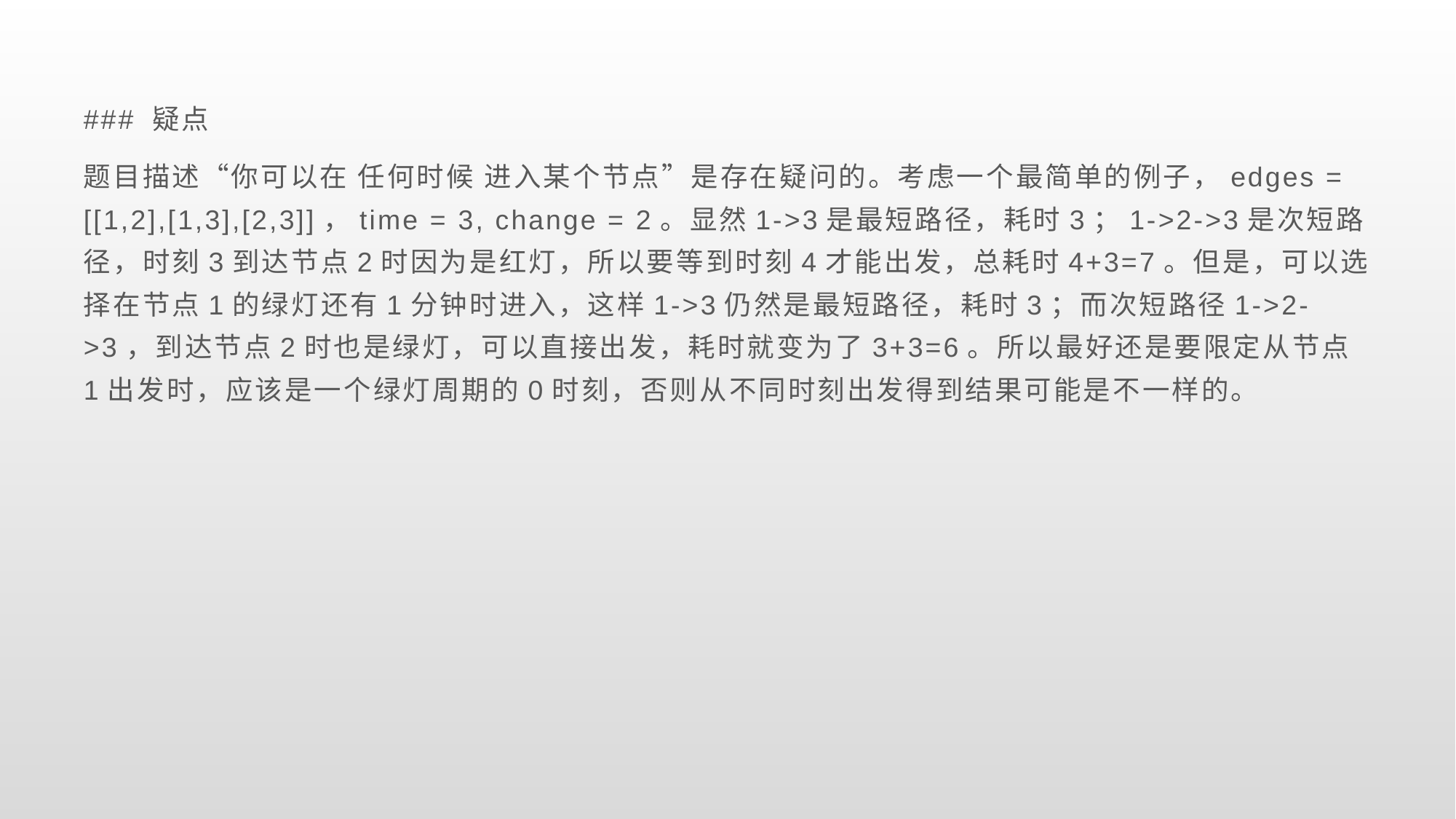

### 疑点
题目描述“你可以在 任何时候 进入某个节点”是存在疑问的。考虑一个最简单的例子，edges = [[1,2],[1,3],[2,3]]，time = 3, change = 2。显然1->3是最短路径，耗时3；1->2->3是次短路径，时刻3到达节点2时因为是红灯，所以要等到时刻4才能出发，总耗时4+3=7。但是，可以选择在节点1的绿灯还有1分钟时进入，这样1->3仍然是最短路径，耗时3；而次短路径1->2->3，到达节点2时也是绿灯，可以直接出发，耗时就变为了3+3=6。所以最好还是要限定从节点1出发时，应该是一个绿灯周期的0时刻，否则从不同时刻出发得到结果可能是不一样的。